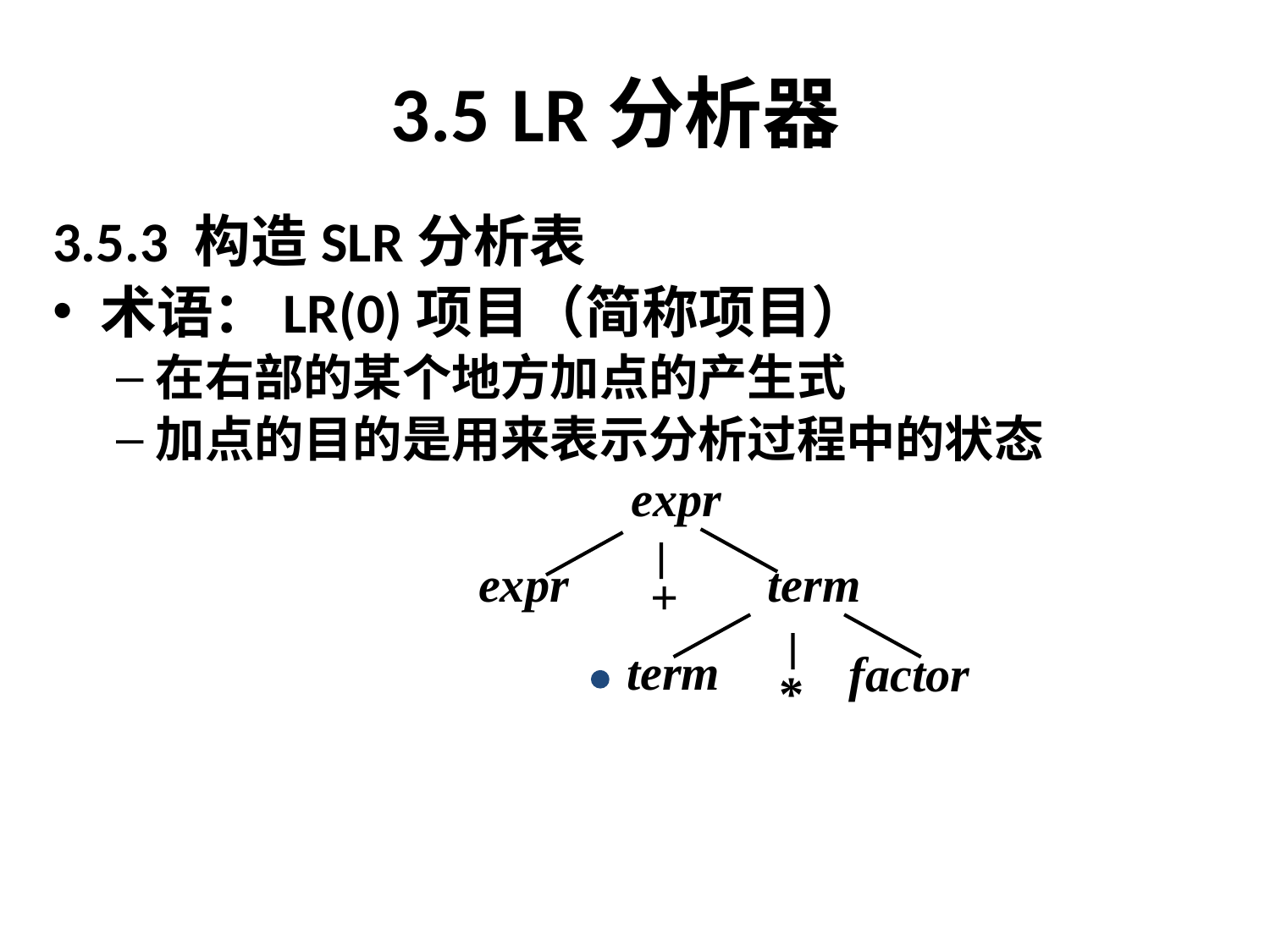

# 3.5 LR分析器
3.5.3 构造SLR分析表
术语：LR(0)项目（简称项目）
在右部的某个地方加点的产生式
加点的目的是用来表示分析过程中的状态
expr

expr
term
+

term
factor
*
  •